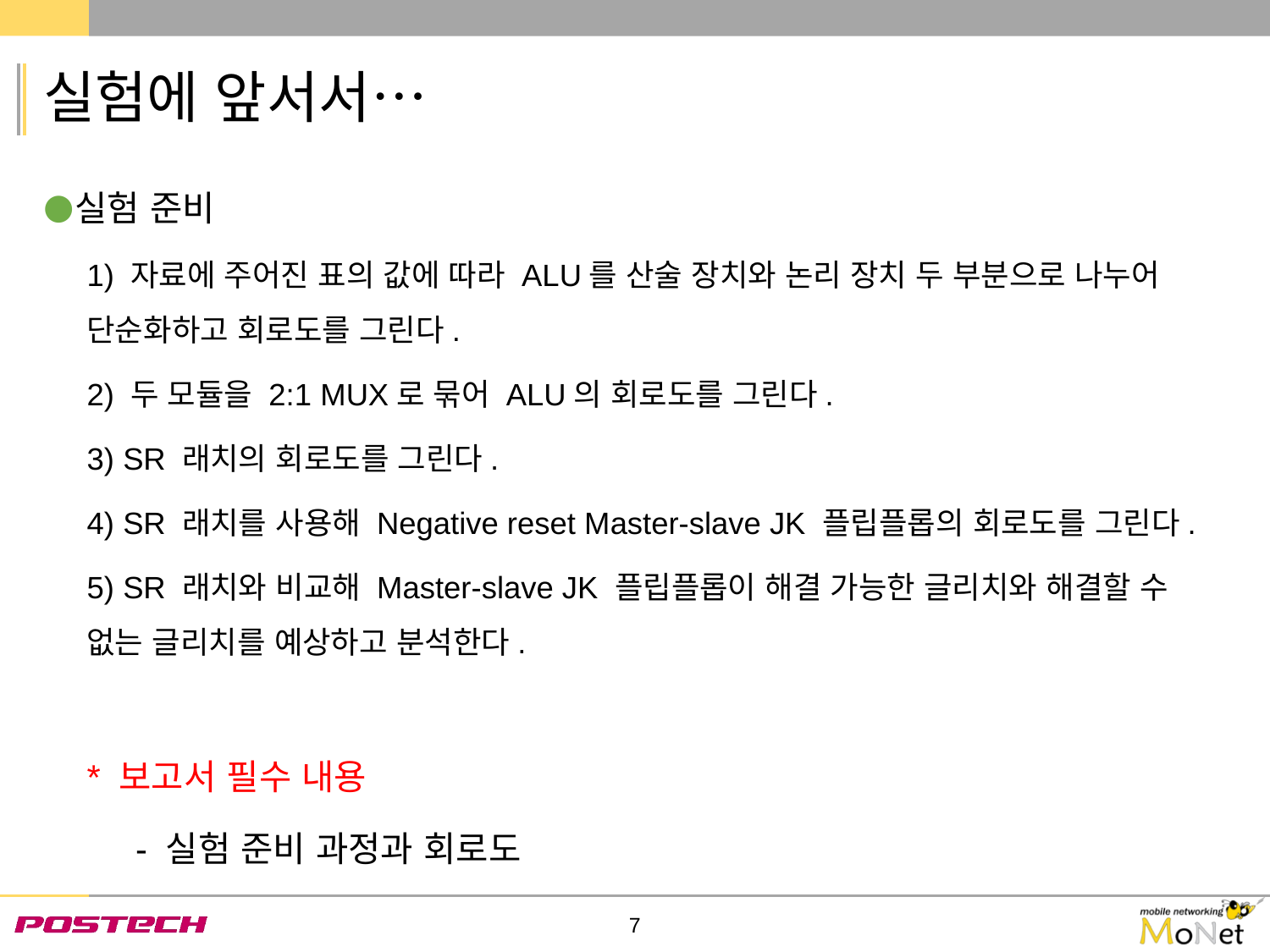

# 실험에 앞서서…
실험 준비
1) 자료에 주어진 표의 값에 따라 ALU를 산술 장치와 논리 장치 두 부분으로 나누어 단순화하고 회로도를 그린다.
2) 두 모듈을 2:1 MUX로 묶어 ALU의 회로도를 그린다.
3) SR 래치의 회로도를 그린다.
4) SR 래치를 사용해 Negative reset Master-slave JK 플립플롭의 회로도를 그린다.
5) SR 래치와 비교해 Master-slave JK 플립플롭이 해결 가능한 글리치와 해결할 수 없는 글리치를 예상하고 분석한다.

* 보고서 필수 내용
     - 실험 준비 과정과 회로도